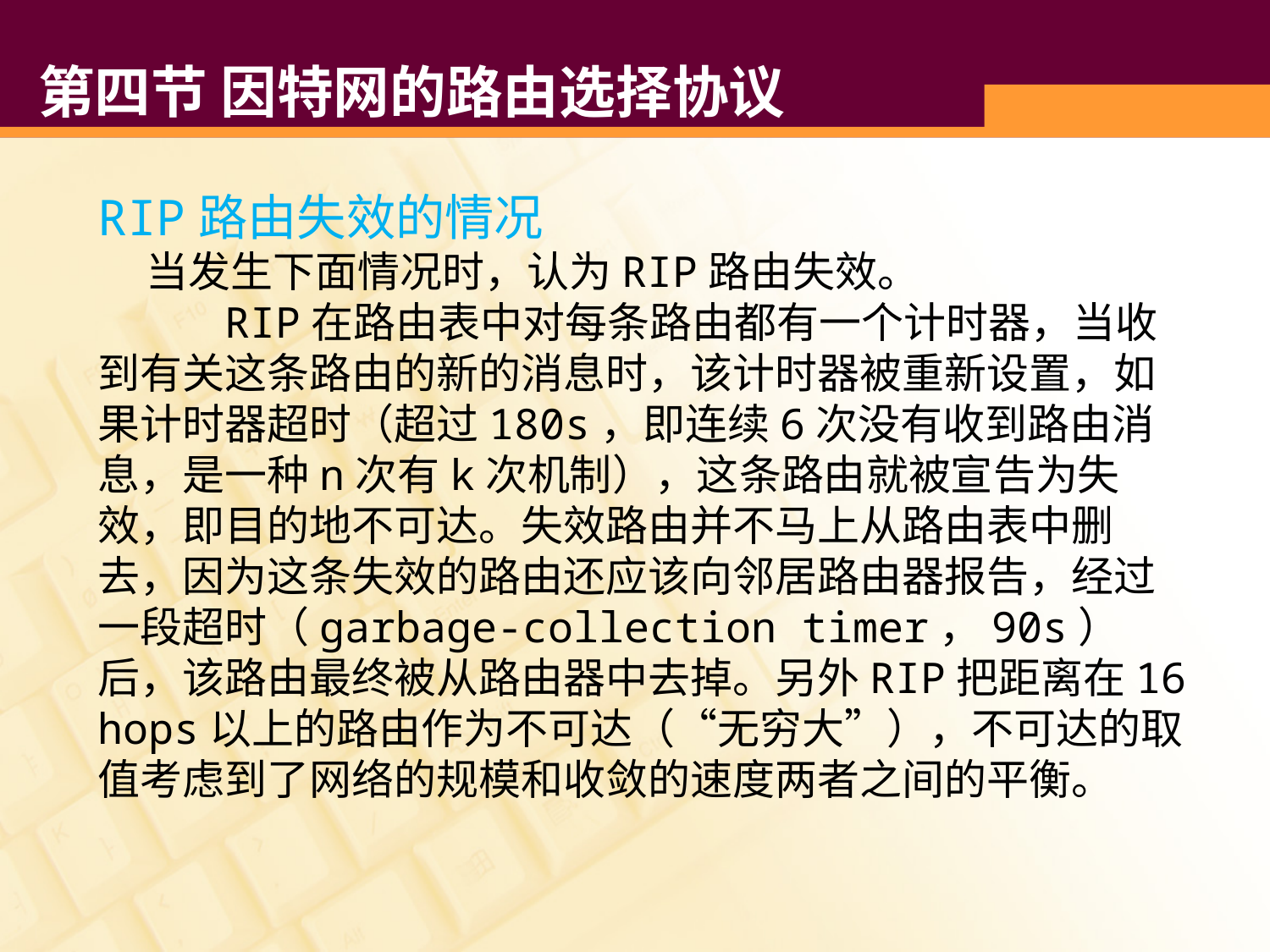

# 第四节 因特网的路由选择协议
RIP路由失效的情况
    当发生下面情况时，认为RIP路由失效。
     RIP在路由表中对每条路由都有一个计时器，当收到有关这条路由的新的消息时，该计时器被重新设置，如果计时器超时（超过180s，即连续6次没有收到路由消息，是一种n次有k次机制），这条路由就被宣告为失效，即目的地不可达。失效路由并不马上从路由表中删去，因为这条失效的路由还应该向邻居路由器报告，经过一段超时（garbage-collection timer，90s）后，该路由最终被从路由器中去掉。另外RIP把距离在16 hops以上的路由作为不可达（“无穷大”），不可达的取值考虑到了网络的规模和收敛的速度两者之间的平衡。